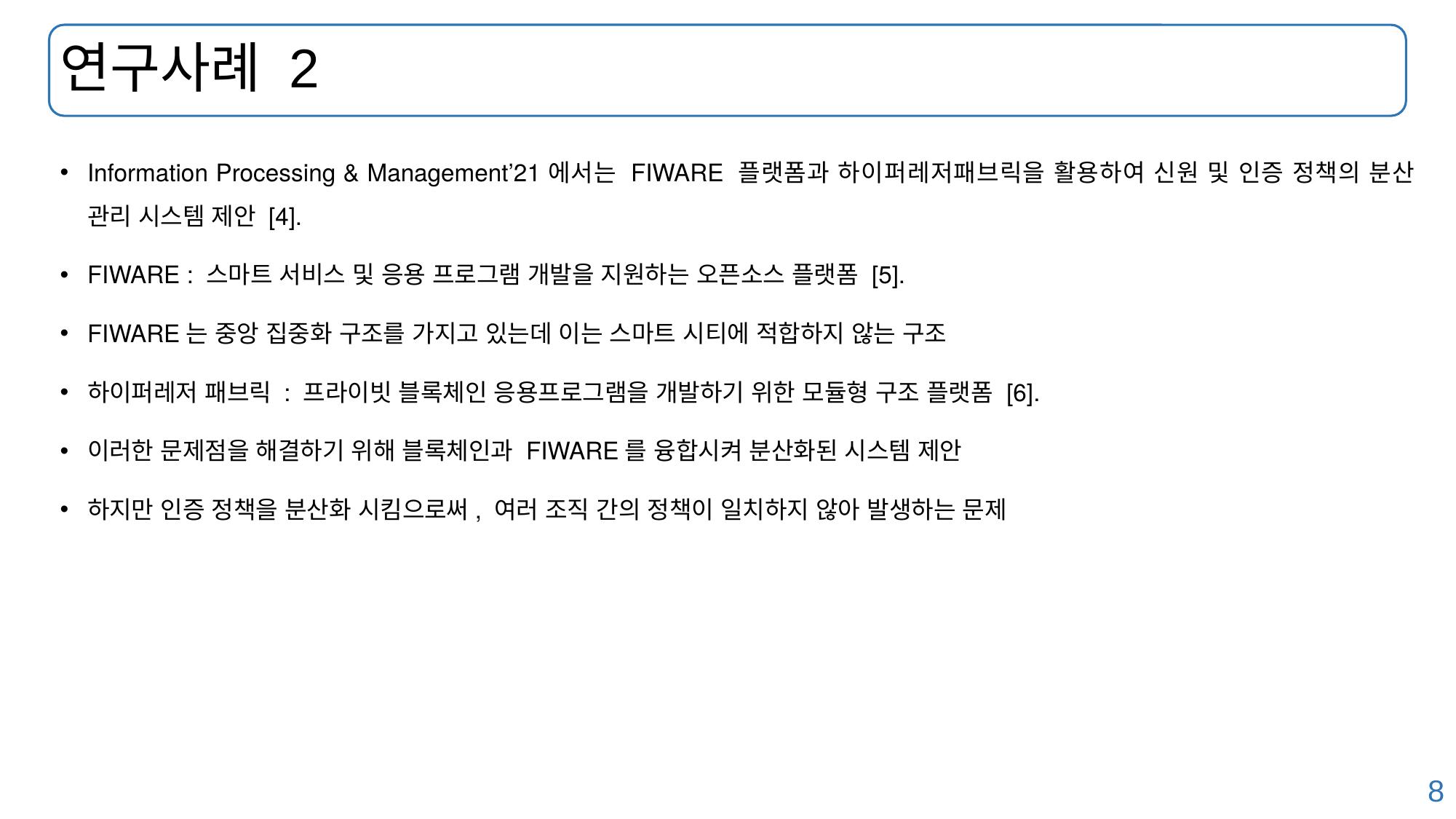

# 연구사례 2
Information Processing & Management’21에서는 FIWARE 플랫폼과 하이퍼레저패브릭을 활용하여 신원 및 인증 정책의 분산 관리 시스템 제안 [4].
FIWARE : 스마트 서비스 및 응용 프로그램 개발을 지원하는 오픈소스 플랫폼 [5].
FIWARE는 중앙 집중화 구조를 가지고 있는데 이는 스마트 시티에 적합하지 않는 구조
하이퍼레저 패브릭 : 프라이빗 블록체인 응용프로그램을 개발하기 위한 모듈형 구조 플랫폼 [6].
이러한 문제점을 해결하기 위해 블록체인과 FIWARE를 융합시켜 분산화된 시스템 제안
하지만 인증 정책을 분산화 시킴으로써, 여러 조직 간의 정책이 일치하지 않아 발생하는 문제